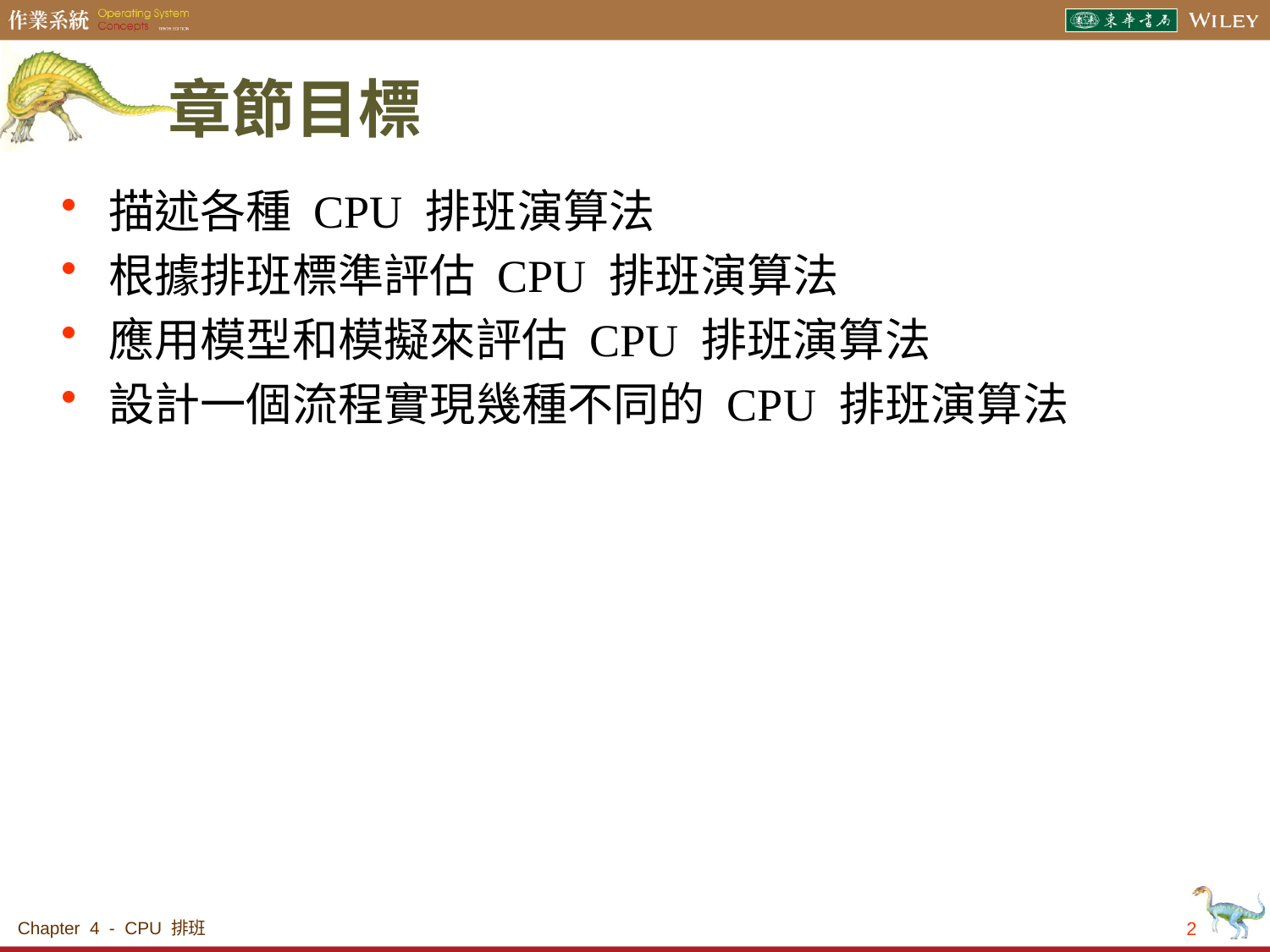

# 章節目標
描述各種 CPU 排班演算法
根據排班標準評估 CPU 排班演算法
應用模型和模擬來評估 CPU 排班演算法
設計一個流程實現幾種不同的 CPU 排班演算法
Chapter  4  -  CPU 排班
2